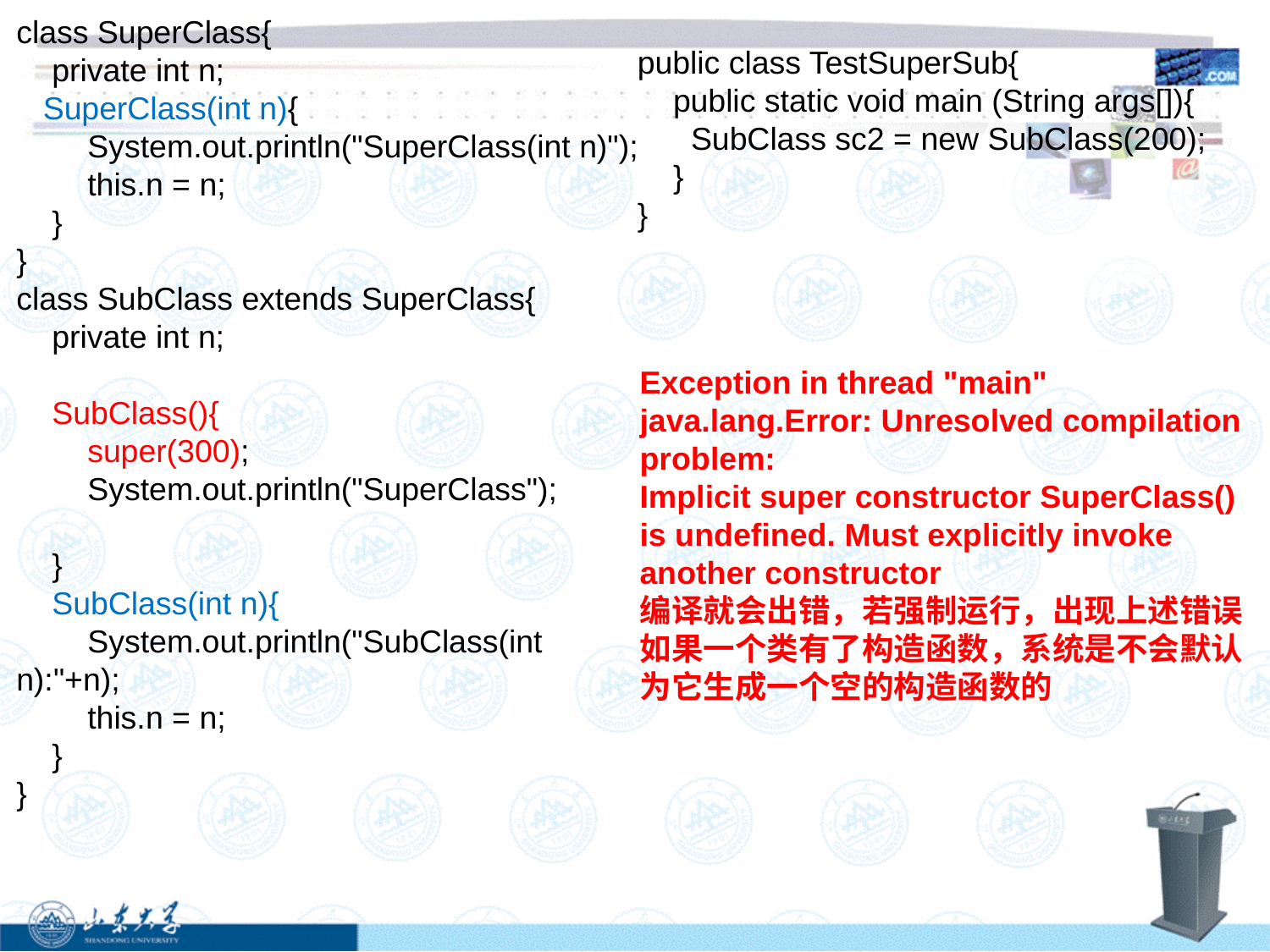

class SuperClass{
    private int n;
   SuperClass(int n){
        System.out.println("SuperClass(int n)");
        this.n = n;
    }
}
class SubClass extends SuperClass{
    private int n;

    SubClass(){
        super(300);
        System.out.println("SuperClass");

    }
    SubClass(int n){
        System.out.println("SubClass(int n):"+n);
        this.n = n;
    }
}
public class TestSuperSub{
    public static void main (String args[]){
      SubClass sc2 = new SubClass(200);
    }
}
Exception in thread "main" java.lang.Error: Unresolved compilation problem:
Implicit super constructor SuperClass() is undefined. Must explicitly invoke another constructor
编译就会出错，若强制运行，出现上述错误
如果一个类有了构造函数，系统是不会默认为它生成一个空的构造函数的